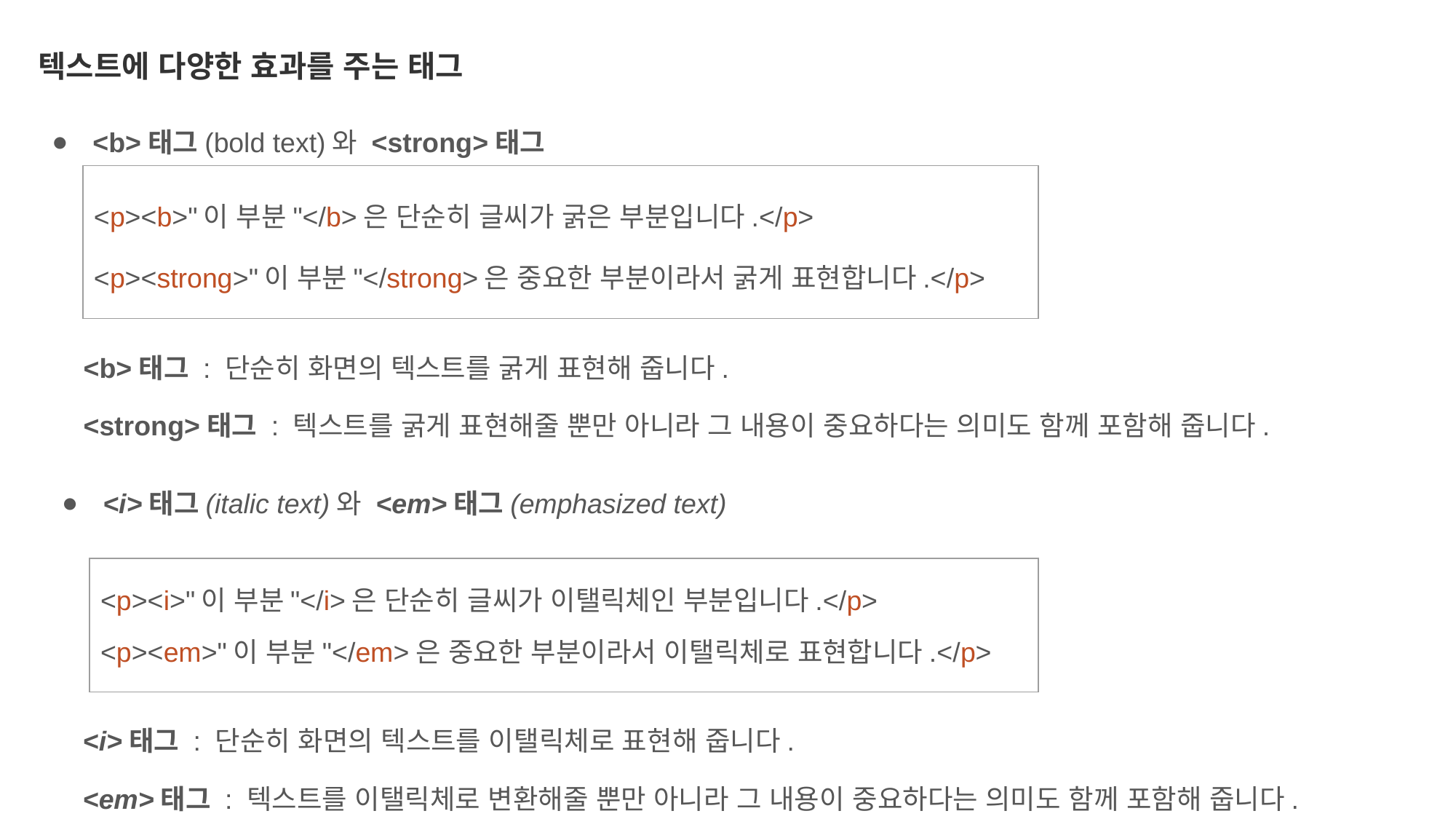

텍스트에 다양한 효과를 주는 태그
<b>태그(bold text)와 <strong>태그
| <p><b>"이 부분"</b>은 단순히 글씨가 굵은 부분입니다.</p> <p><strong>"이 부분"</strong>은 중요한 부분이라서 굵게 표현합니다.</p> |
| --- |
<b>태그 : 단순히 화면의 텍스트를 굵게 표현해 줍니다.
<strong>태그 : 텍스트를 굵게 표현해줄 뿐만 아니라 그 내용이 중요하다는 의미도 함께 포함해 줍니다.
<i>태그(italic text)와 <em>태그(emphasized text)
| <p><i>"이 부분"</i>은 단순히 글씨가 이탤릭체인 부분입니다.</p> <p><em>"이 부분"</em>은 중요한 부분이라서 이탤릭체로 표현합니다.</p> |
| --- |
<i>태그 : 단순히 화면의 텍스트를 이탤릭체로 표현해 줍니다.
<em>태그 : 텍스트를 이탤릭체로 변환해줄 뿐만 아니라 그 내용이 중요하다는 의미도 함께 포함해 줍니다.